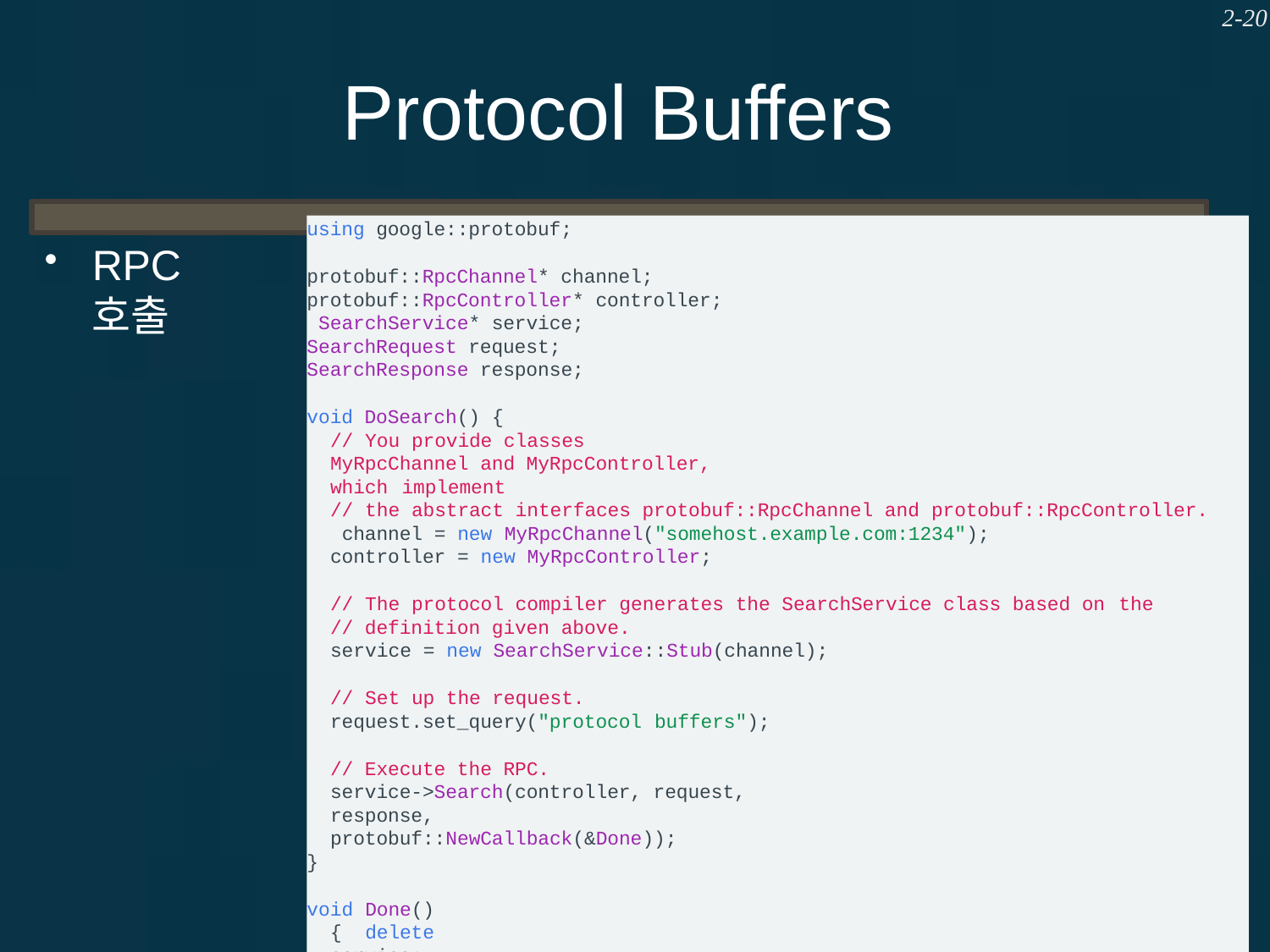

2-20
# Protocol Buffers

using google::protobuf;

protobuf::RpcChannel* channel;  protobuf::RpcController* controller;  SearchService* service;  SearchRequest request;  SearchResponse response;

void DoSearch() {
// You provide classes MyRpcChannel and MyRpcController, which implement
// the abstract interfaces protobuf::RpcChannel and protobuf::RpcController.  channel = new MyRpcChannel("somehost.example.com:1234");
controller = new MyRpcController;

// The protocol compiler generates the SearchService class based on the
// definition given above.
service = new SearchService::Stub(channel);

// Set up the request.  request.set_query("protocol buffers");

// Execute the RPC.
service->Search(controller, request, response, protobuf::NewCallback(&Done));
}

void Done() {  delete service;  delete channel;
delete controller;
}
RPC 호출